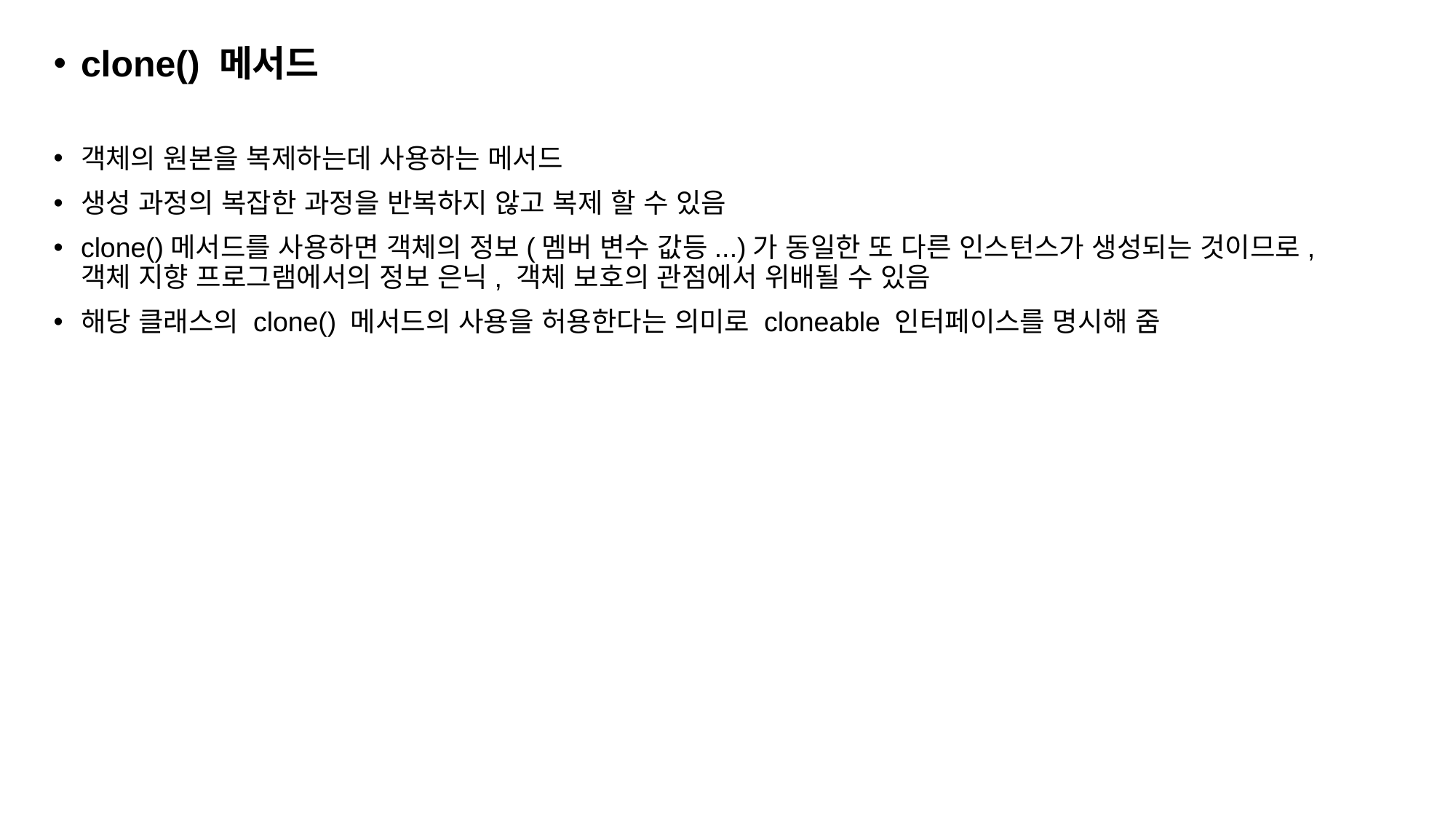

clone() 메서드

객체의 원본을 복제하는데 사용하는 메서드
생성 과정의 복잡한 과정을 반복하지 않고 복제 할 수 있음
clone()메서드를 사용하면 객체의 정보(멤버 변수 값등...)가 동일한 또 다른 인스턴스가 생성되는 것이므로, 객체 지향 프로그램에서의 정보 은닉, 객체 보호의 관점에서 위배될 수 있음
해당 클래스의 clone() 메서드의 사용을 허용한다는 의미로 cloneable 인터페이스를 명시해 줌